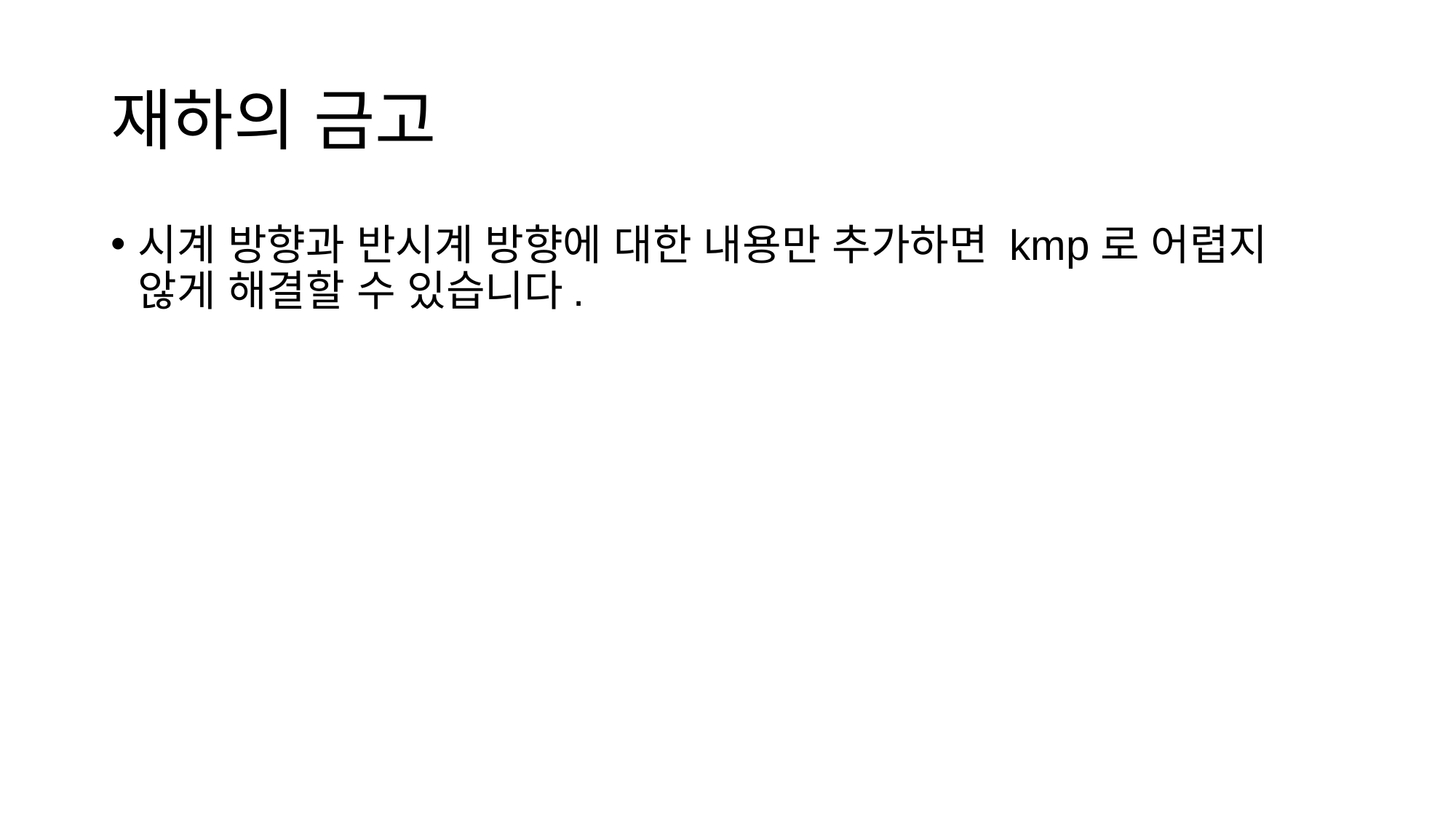

# 재하의 금고
시계 방향과 반시계 방향에 대한 내용만 추가하면 kmp로 어렵지 않게 해결할 수 있습니다.